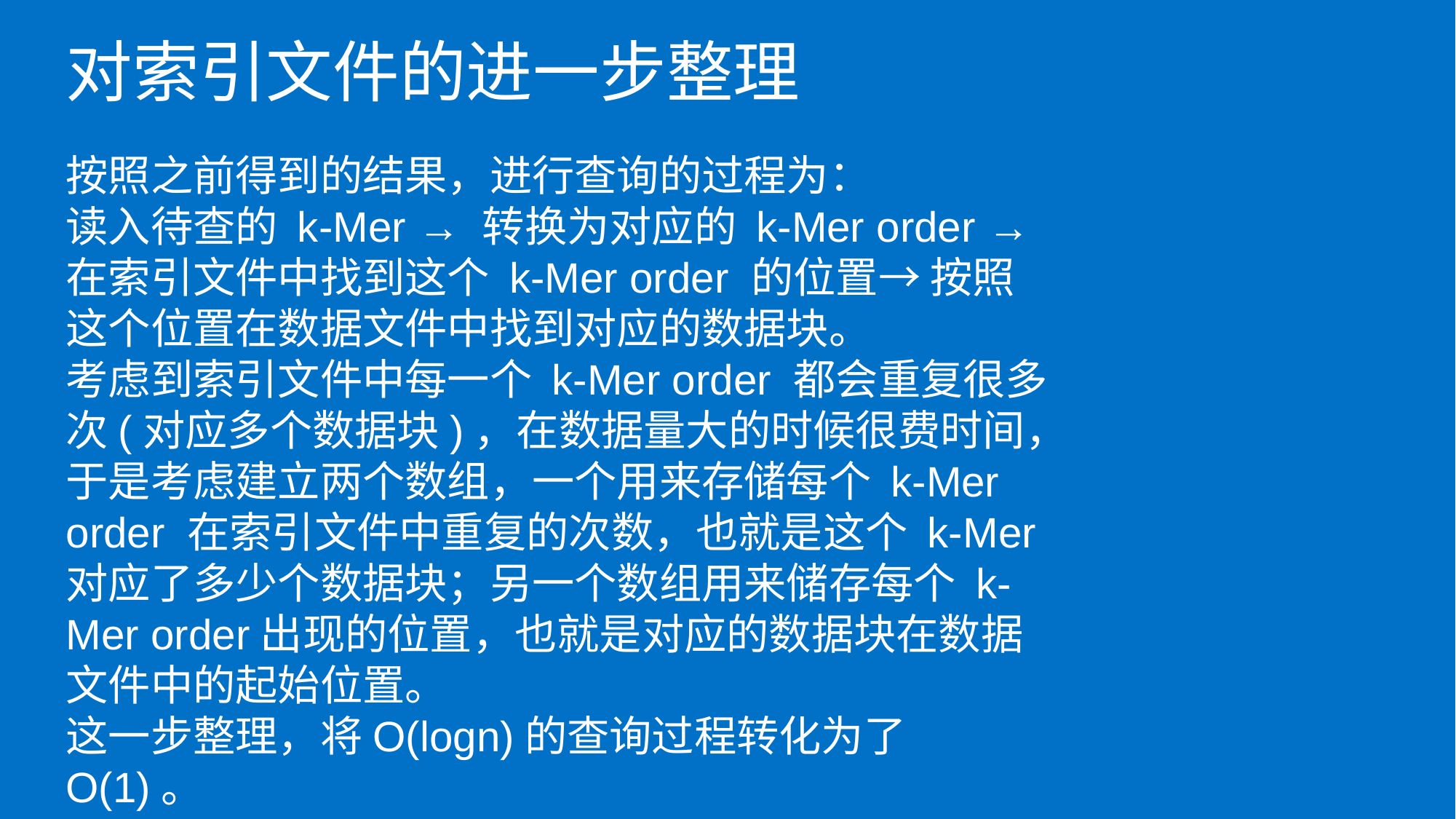

对索引文件的进一步整理
按照之前得到的结果，进行查询的过程为：
读入待查的 k-Mer → 转换为对应的 k-Mer order →在索引文件中找到这个 k-Mer order 的位置→ 按照这个位置在数据文件中找到对应的数据块。
考虑到索引文件中每一个 k-Mer order 都会重复很多次(对应多个数据块)，在数据量大的时候很费时间，于是考虑建立两个数组，一个用来存储每个 k-Mer order 在索引文件中重复的次数，也就是这个 k-Mer 对应了多少个数据块；另一个数组用来储存每个 k-Mer order出现的位置，也就是对应的数据块在数据文件中的起始位置。
这一步整理，将O(logn)的查询过程转化为了O(1)。